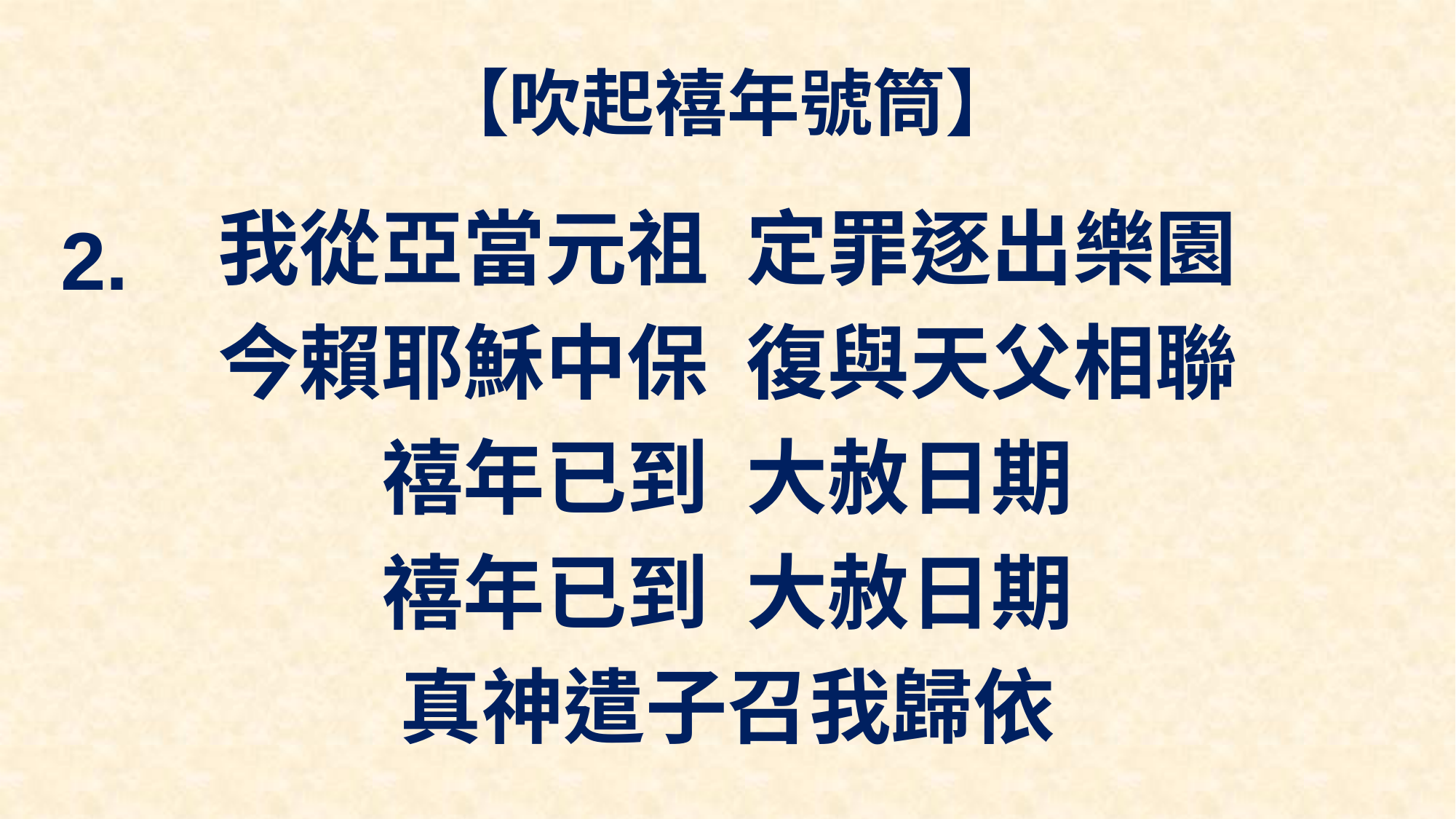

# 【吹起禧年號筒】
我從亞當元祖  定罪逐出樂園
今賴耶穌中保  復與天父相聯
禧年已到  大赦日期
禧年已到  大赦日期
真神遣子召我歸依
2.